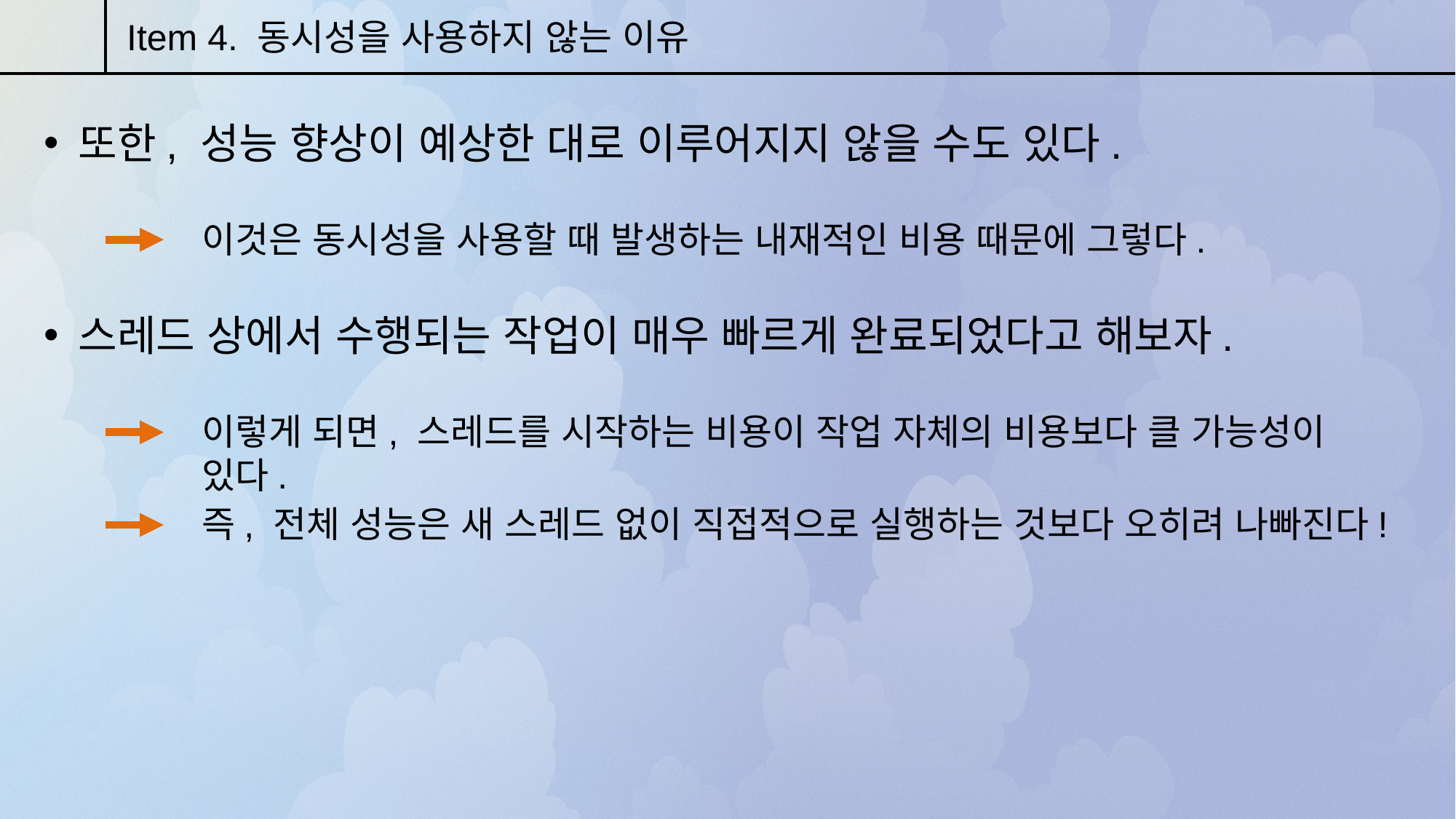

Item 4. 동시성을 사용하지 않는 이유
또한, 성능 향상이 예상한 대로 이루어지지 않을 수도 있다.
이것은 동시성을 사용할 때 발생하는 내재적인 비용 때문에 그렇다.
스레드 상에서 수행되는 작업이 매우 빠르게 완료되었다고 해보자.
이렇게 되면, 스레드를 시작하는 비용이 작업 자체의 비용보다 클 가능성이 있다.
즉, 전체 성능은 새 스레드 없이 직접적으로 실행하는 것보다 오히려 나빠진다!